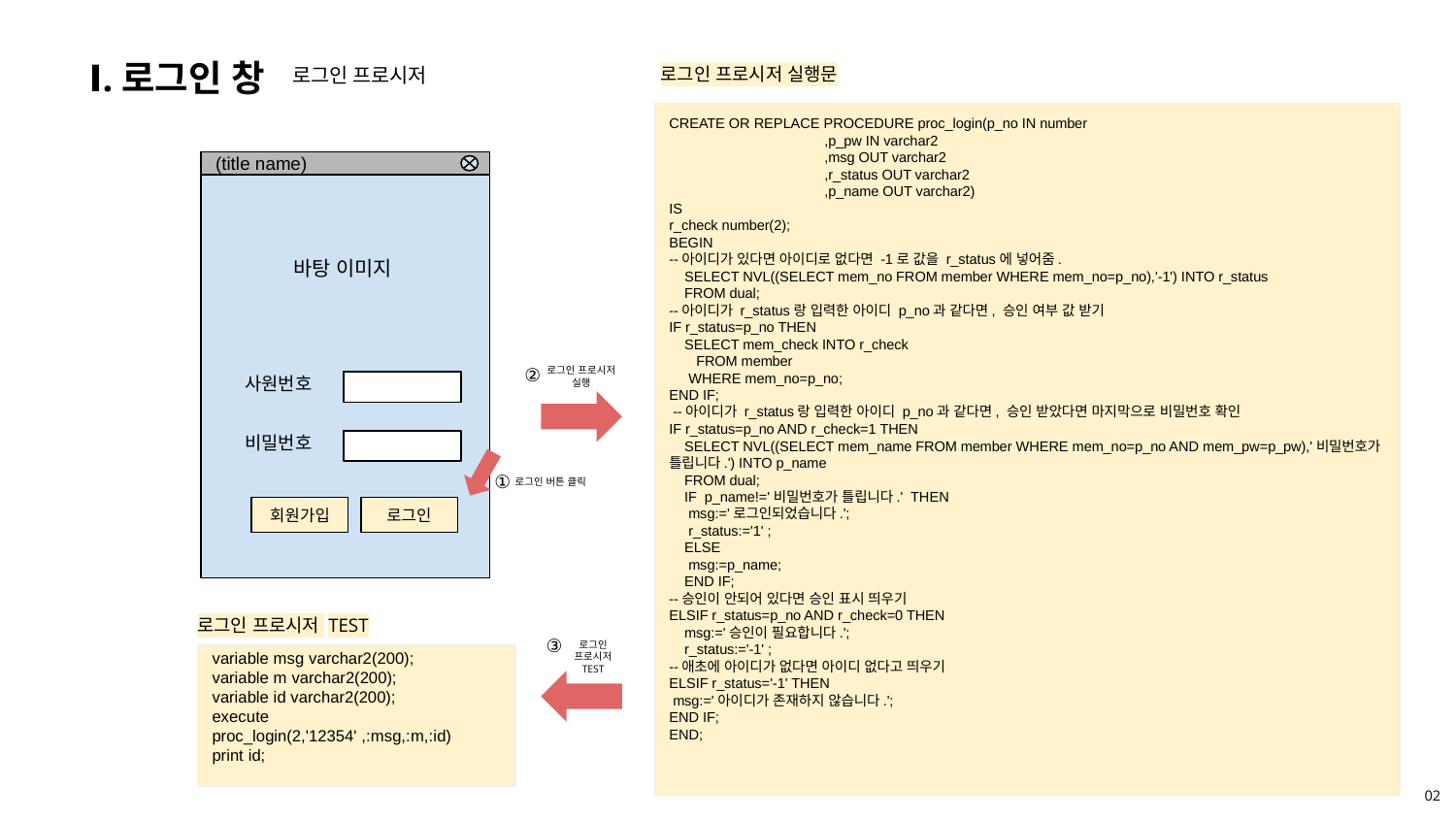

Ⅰ.로그인 창
로그인 프로시저
로그인 프로시저 실행문

CREATE OR REPLACE PROCEDURE proc_login(p_no IN number
                                        ,p_pw IN varchar2
                                        ,msg OUT varchar2
                                        ,r_status OUT varchar2
                                        ,p_name OUT varchar2)
IS
r_check number(2);
BEGIN
--아이디가 있다면 아이디로 없다면 -1로 값을 r_status에 넣어줌.
    SELECT NVL((SELECT mem_no FROM member WHERE mem_no=p_no),'-1') INTO r_status
    FROM dual;
--아이디가 r_status랑 입력한 아이디 p_no과 같다면, 승인 여부 값 받기
IF r_status=p_no THEN
    SELECT mem_check INTO r_check
       FROM member
     WHERE mem_no=p_no;
END IF;
 --아이디가 r_status랑 입력한 아이디 p_no과 같다면, 승인 받았다면 마지막으로 비밀번호 확인
IF r_status=p_no AND r_check=1 THEN
    SELECT NVL((SELECT mem_name FROM member WHERE mem_no=p_no AND mem_pw=p_pw),'비밀번호가 틀립니다.') INTO p_name
    FROM dual;
    IF  p_name!='비밀번호가 틀립니다.'  THEN
     msg:='로그인되었습니다.';
     r_status:='1' ;
    ELSE
     msg:=p_name;
    END IF;
--승인이 안되어 있다면 승인 표시 띄우기
ELSIF r_status=p_no AND r_check=0 THEN
    msg:='승인이 필요합니다.';
    r_status:='-1' ;
--애초에 아이디가 없다면 아이디 없다고 띄우기
ELSIF r_status='-1' THEN
 msg:='아이디가 존재하지 않습니다.';
END IF;
END;

(title name)

바탕 이미지
사원번호

비밀번호

회원가입
로그인
로그인 프로시저 실행
②

로그인 버튼 클릭
①
로그인 프로시저 TEST
③
로그인 프로시저 TEST

variable msg varchar2(200);
variable m varchar2(200);
variable id varchar2(200);
execute proc_login(2,'12354' ,:msg,:m,:id)
print id;

02